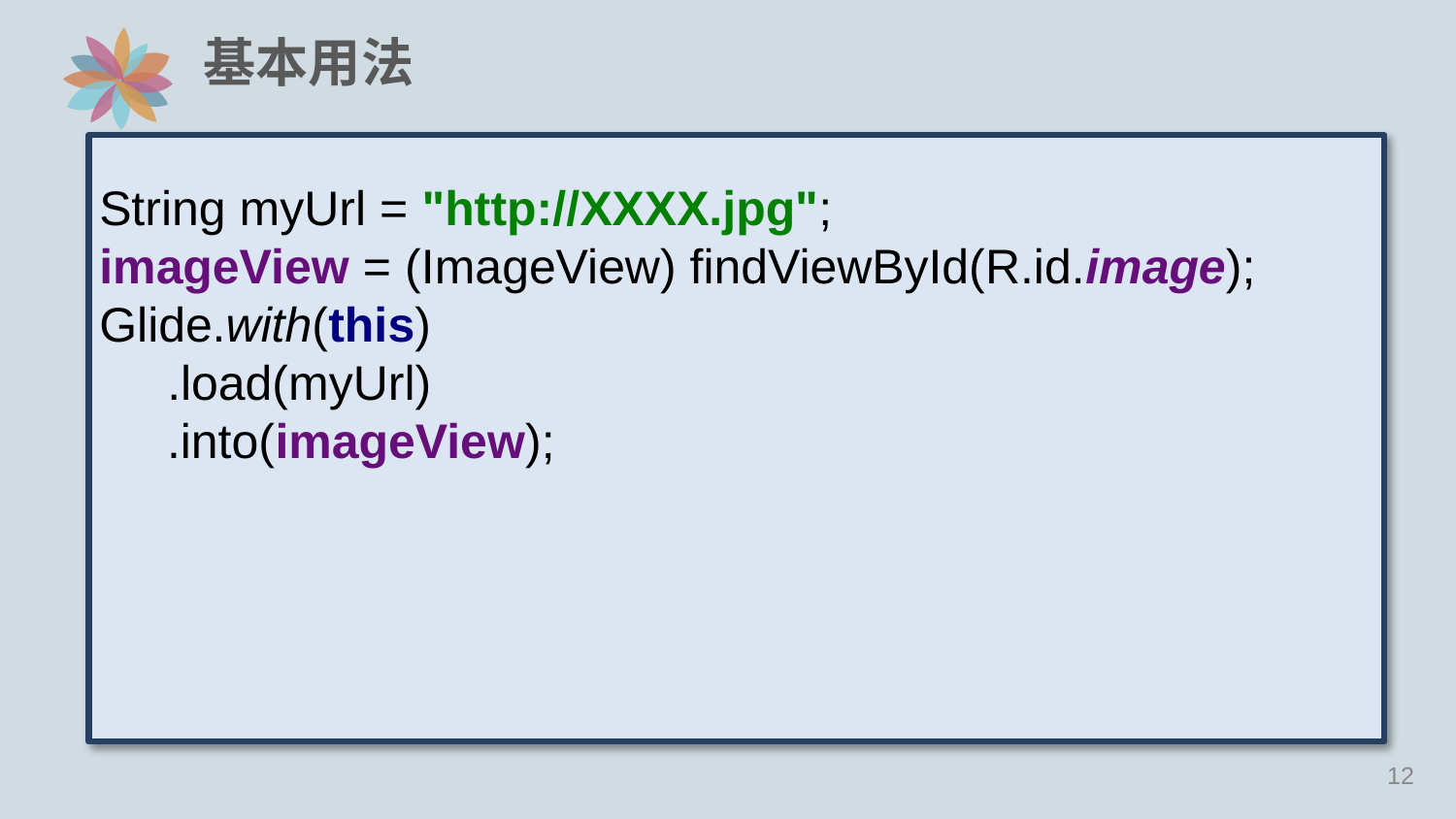

# 基本用法
String myUrl = "http://XXXX.jpg";
imageView = (ImageView) findViewById(R.id.image);
Glide.with(this)
     .load(myUrl)
     .into(imageView);
12